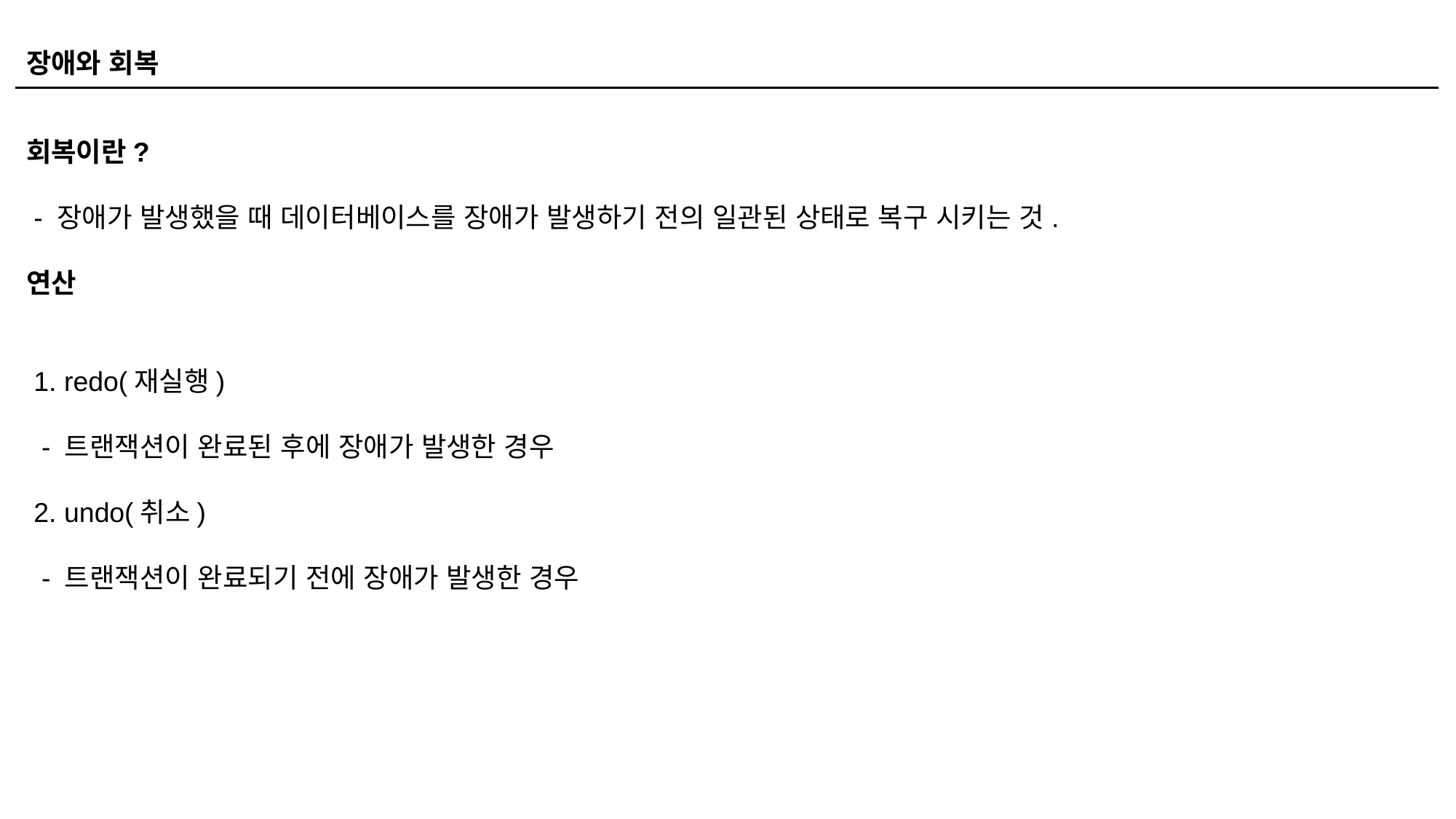

장애와 회복
회복이란?

 - 장애가 발생했을 때 데이터베이스를 장애가 발생하기 전의 일관된 상태로 복구 시키는 것.

연산

 1. redo(재실행)
  - 트랜잭션이 완료된 후에 장애가 발생한 경우

 2. undo(취소)
  - 트랜잭션이 완료되기 전에 장애가 발생한 경우